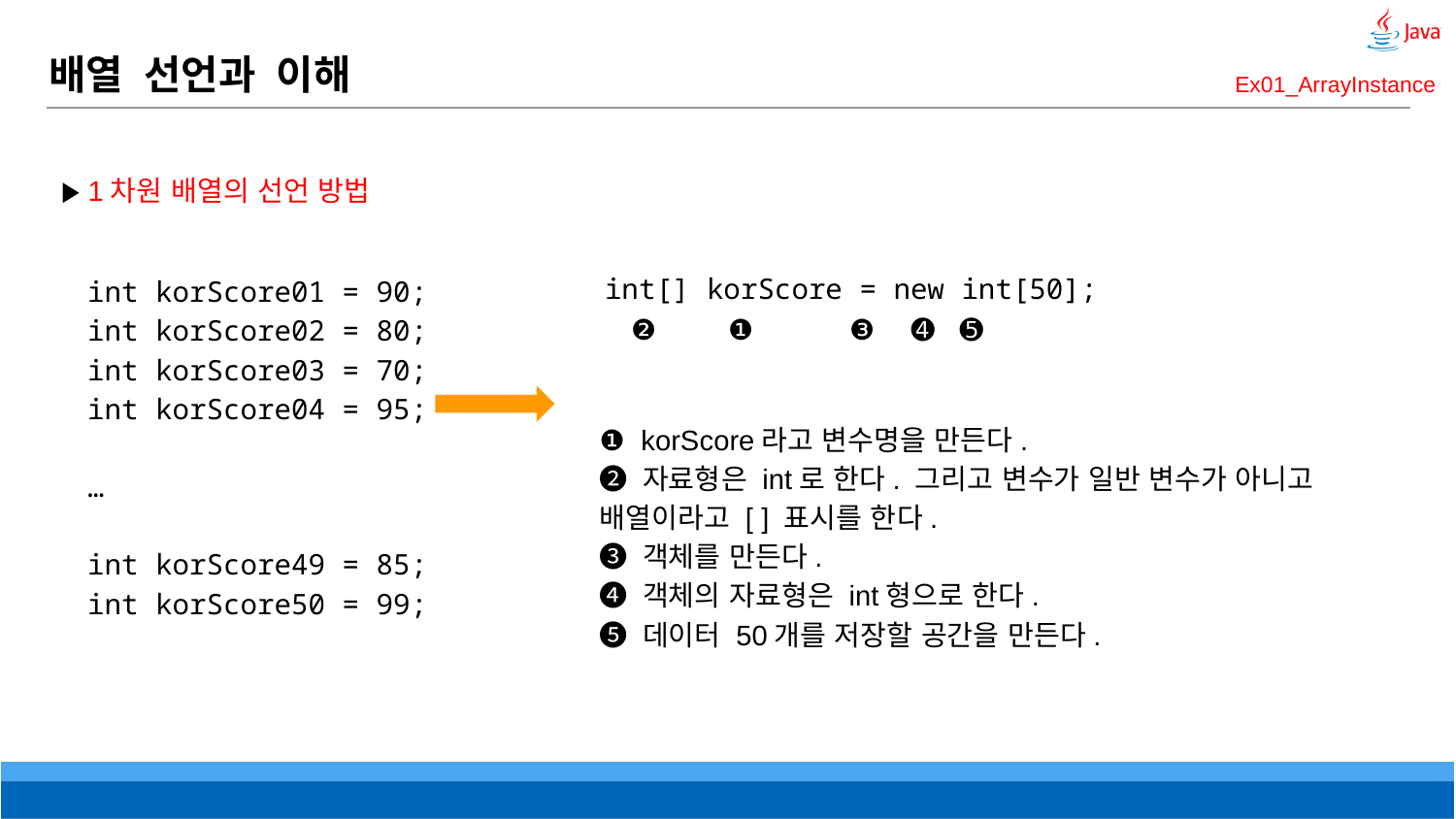

# 배열 선언과 이해
Ex01_ArrayInstance
▶ 1차원 배열의 선언 방법

int[] korScore = new int[50];
int korScore01 = 90;
int korScore02 = 80;
int korScore03 = 70;
int korScore04 = 95;

…

int korScore49 = 85;
int korScore50 = 99;
❷
❶
❸
➍
➎

❶  korScore라고 변수명을 만든다.
❷ 자료형은 int로 한다. 그리고 변수가 일반 변수가 아니고 배열이라고 [ ] 표시를 한다.
❸ 객체를 만든다.
➍ 객체의 자료형은 int형으로 한다.
➎ 데이터 50개를 저장할 공간을 만든다.